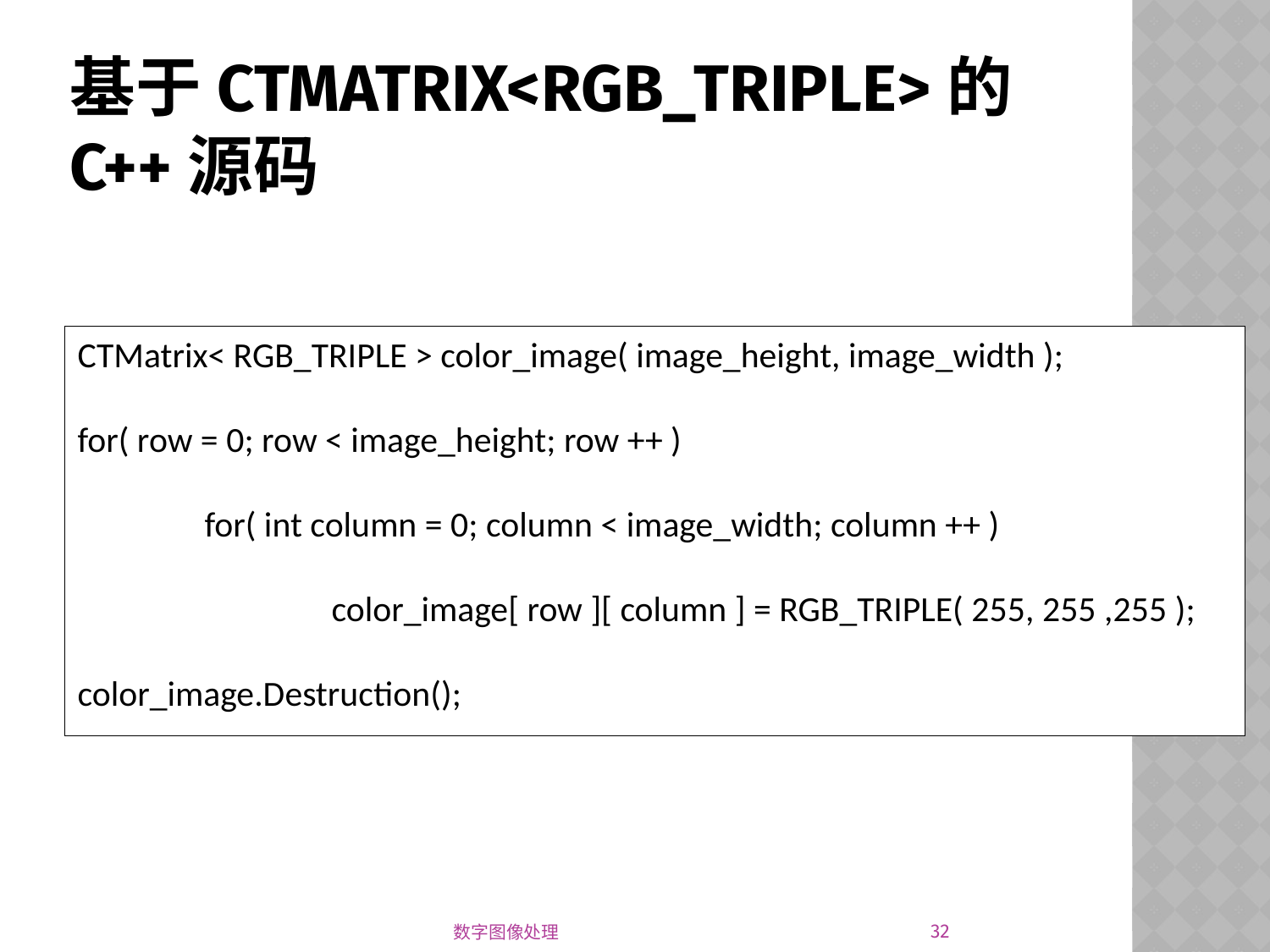

# 基于CTMatrix<RGB_TRIPLE>的C++源码

CTMatrix< RGB_TRIPLE > color_image( image_height, image_width );

for( row = 0; row < image_height; row ++ )

	for( int column = 0; column < image_width; column ++ )

		color_image[ row ][ column ] = RGB_TRIPLE( 255, 255 ,255 );

color_image.Destruction();
32
数字图像处理